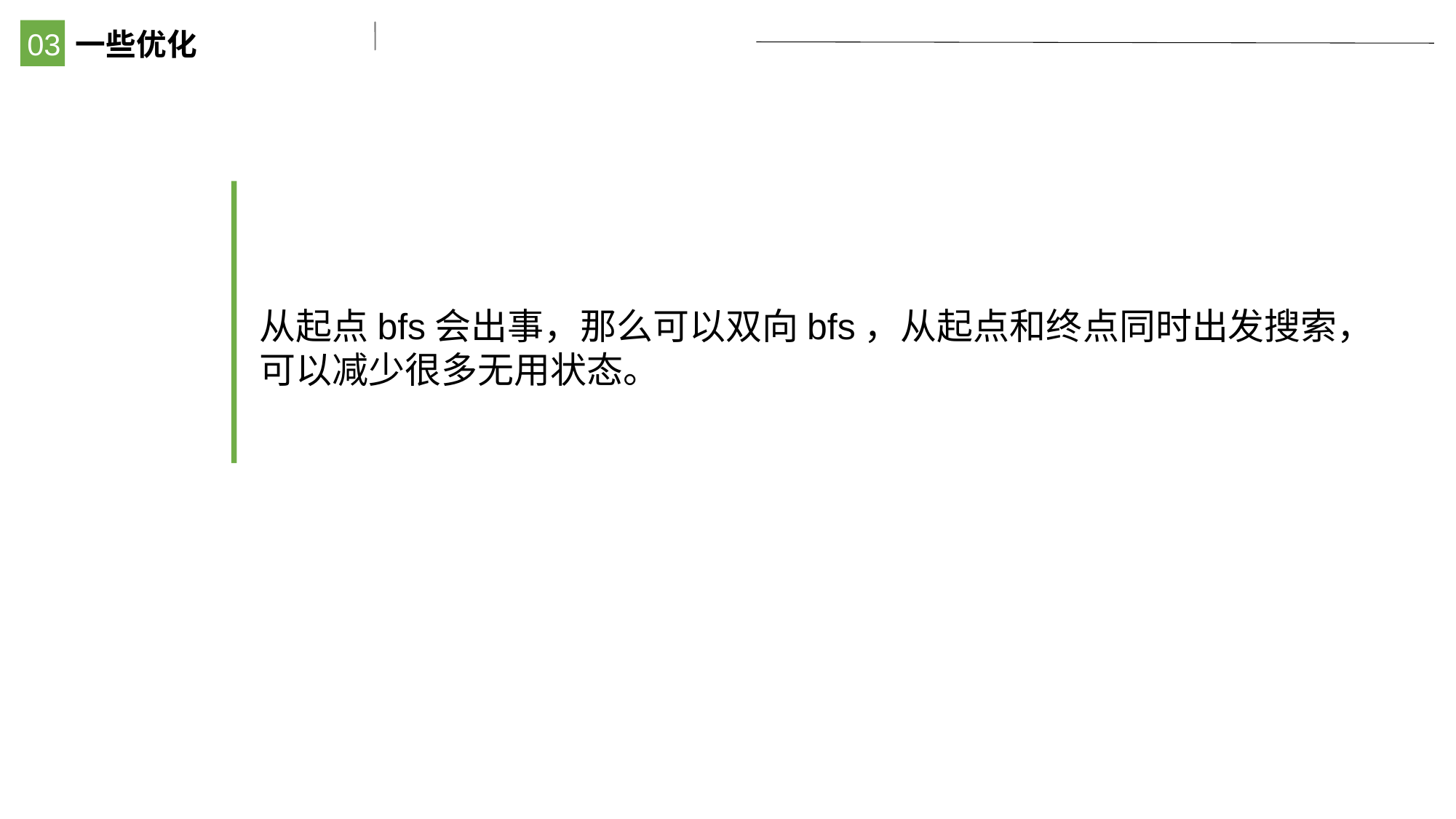

03
一些优化

从起点bfs会出事，那么可以双向bfs，从起点和终点同时出发搜索，可以减少很多无用状态。